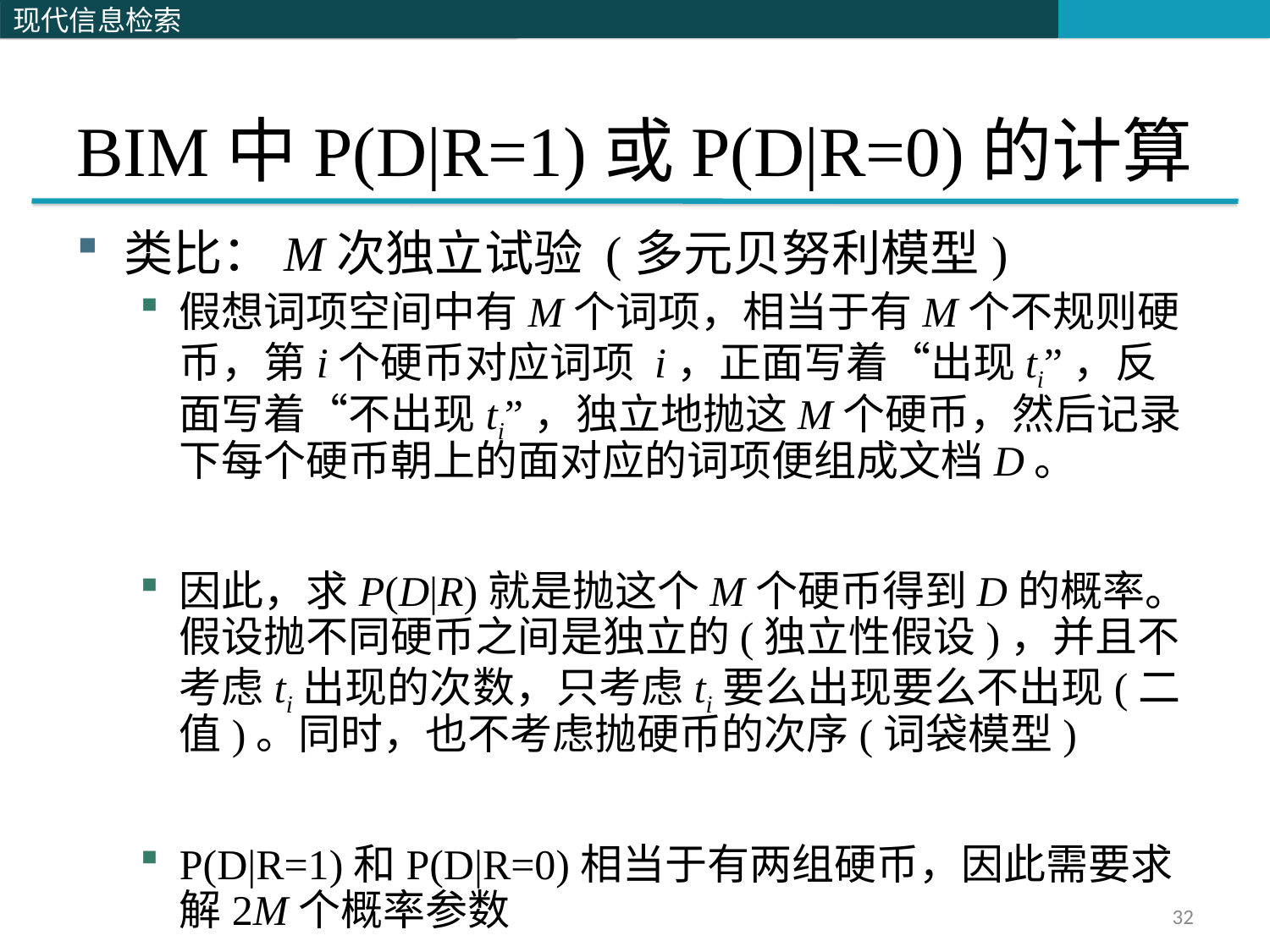

# BIM中P(D|R=1)或P(D|R=0)的计算
类比：M次独立试验 (多元贝努利模型)
假想词项空间中有M个词项，相当于有M个不规则硬币，第i个硬币对应词项 i，正面写着“出现ti”，反面写着“不出现ti”，独立地抛这M个硬币，然后记录下每个硬币朝上的面对应的词项便组成文档D。

因此，求P(D|R)就是抛这个M个硬币得到D的概率。假设抛不同硬币之间是独立的(独立性假设)，并且不考虑ti出现的次数，只考虑ti要么出现要么不出现(二值)。同时，也不考虑抛硬币的次序(词袋模型)

P(D|R=1)和P(D|R=0)相当于有两组硬币，因此需要求解2M个概率参数
32